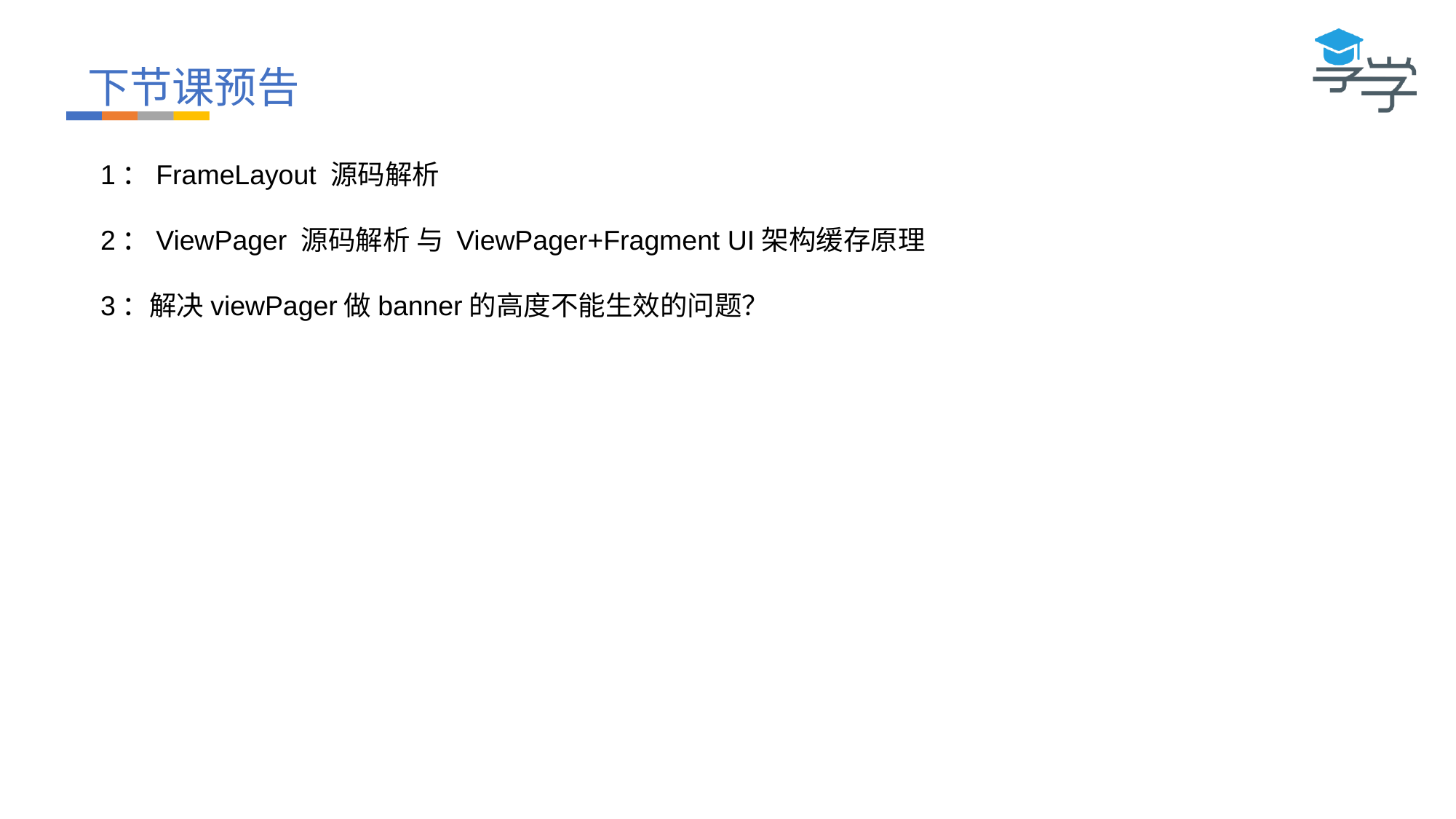

下节课预告

1：FrameLayout 源码解析

2：ViewPager 源码解析 与 ViewPager+Fragment UI架构缓存原理

3：解决viewPager做banner的高度不能生效的问题？